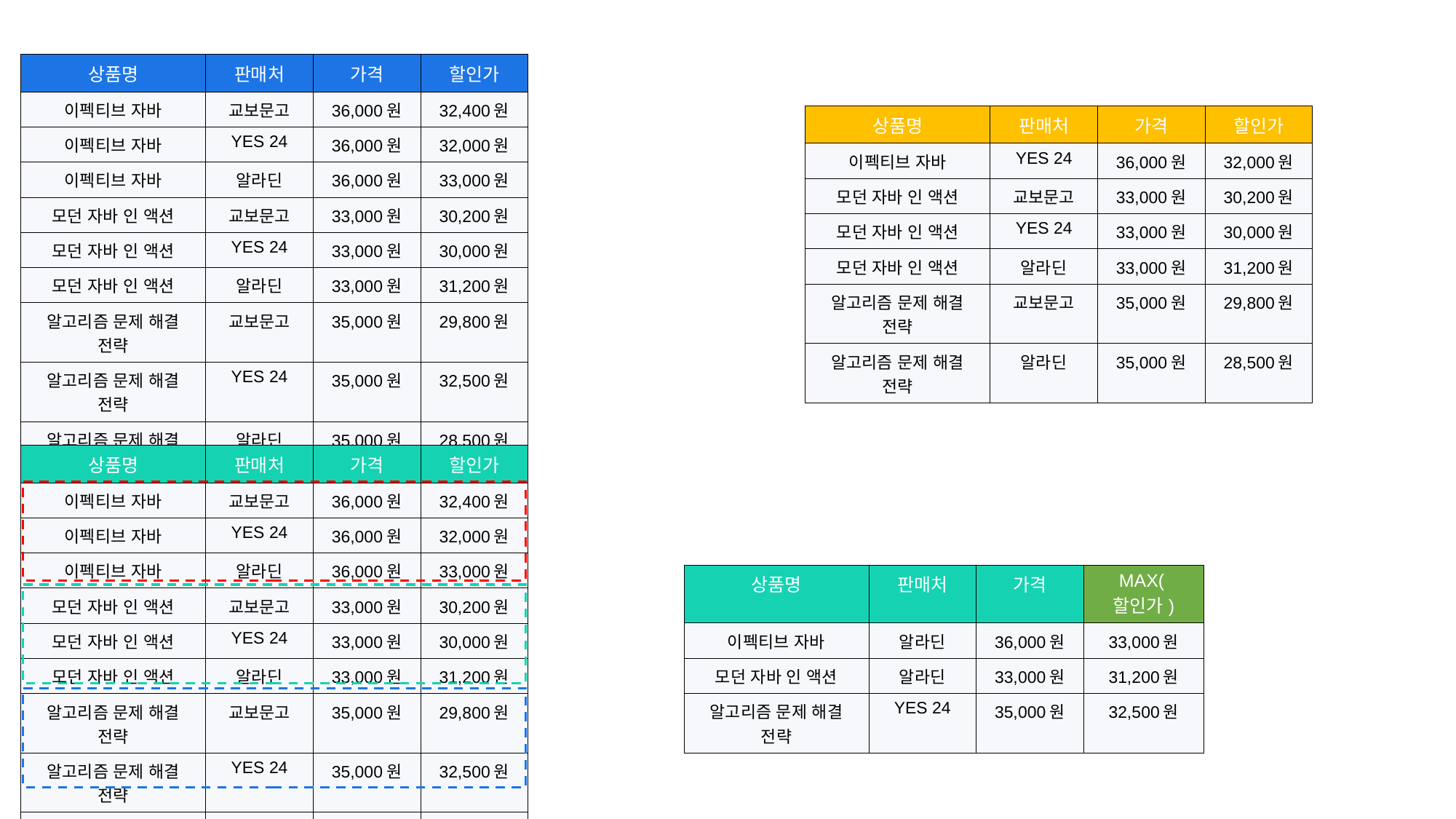

| 상품명 | 판매처 | 가격 | 할인가 |
| --- | --- | --- | --- |
| 이펙티브 자바 | 교보문고 | 36,000원 | 32,400원 |
| 이펙티브 자바 | YES 24 | 36,000원 | 32,000원 |
| 이펙티브 자바 | 알라딘 | 36,000원 | 33,000원 |
| 모던 자바 인 액션 | 교보문고 | 33,000원 | 30,200원 |
| 모던 자바 인 액션 | YES 24 | 33,000원 | 30,000원 |
| 모던 자바 인 액션 | 알라딘 | 33,000원 | 31,200원 |
| 알고리즘 문제 해결 전략 | 교보문고 | 35,000원 | 29,800원 |
| 알고리즘 문제 해결 전략 | YES 24 | 35,000원 | 32,500원 |
| 알고리즘 문제 해결 전략 | 알라딘 | 35,000원 | 28,500원 |
| 상품명 | 판매처 | 가격 | 할인가 |
| --- | --- | --- | --- |
| 이펙티브 자바 | YES 24 | 36,000원 | 32,000원 |
| 모던 자바 인 액션 | 교보문고 | 33,000원 | 30,200원 |
| 모던 자바 인 액션 | YES 24 | 33,000원 | 30,000원 |
| 모던 자바 인 액션 | 알라딘 | 33,000원 | 31,200원 |
| 알고리즘 문제 해결 전략 | 교보문고 | 35,000원 | 29,800원 |
| 알고리즘 문제 해결 전략 | 알라딘 | 35,000원 | 28,500원 |
| 상품명 | 판매처 | 가격 | 할인가 |
| --- | --- | --- | --- |
| 이펙티브 자바 | 교보문고 | 36,000원 | 32,400원 |
| 이펙티브 자바 | YES 24 | 36,000원 | 32,000원 |
| 이펙티브 자바 | 알라딘 | 36,000원 | 33,000원 |
| 모던 자바 인 액션 | 교보문고 | 33,000원 | 30,200원 |
| 모던 자바 인 액션 | YES 24 | 33,000원 | 30,000원 |
| 모던 자바 인 액션 | 알라딘 | 33,000원 | 31,200원 |
| 알고리즘 문제 해결 전략 | 교보문고 | 35,000원 | 29,800원 |
| 알고리즘 문제 해결 전략 | YES 24 | 35,000원 | 32,500원 |
| 알고리즘 문제 해결 전략 | 알라딘 | 35,000원 | 28,500원 |

| 상품명 | 판매처 | 가격 | MAX(할인가) |
| --- | --- | --- | --- |
| 이펙티브 자바 | 알라딘 | 36,000원 | 33,000원 |
| 모던 자바 인 액션 | 알라딘 | 33,000원 | 31,200원 |
| 알고리즘 문제 해결 전략 | YES 24 | 35,000원 | 32,500원 |